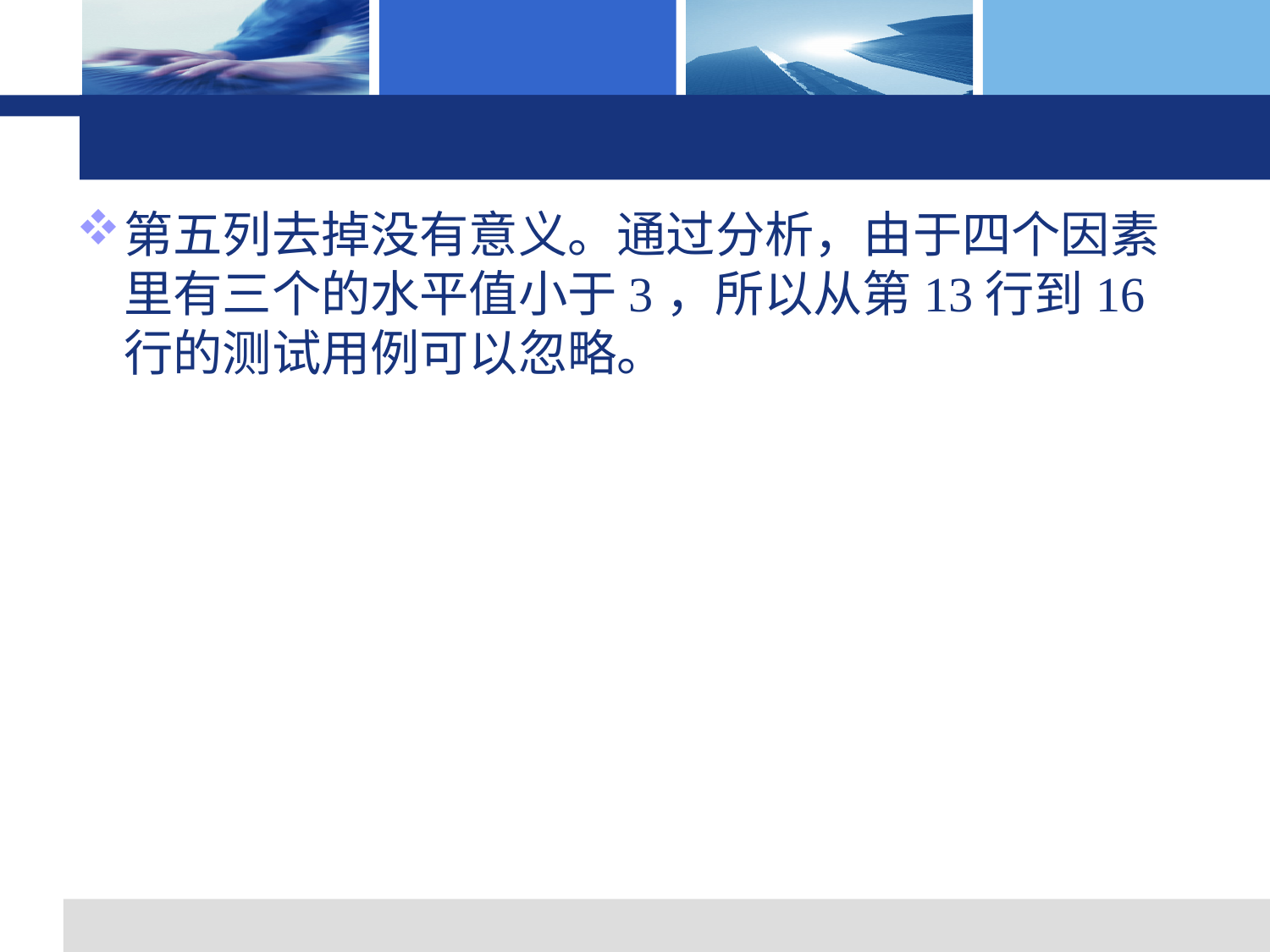

#
第五列去掉没有意义。通过分析，由于四个因素里有三个的水平值小于3，所以从第13行到16行的测试用例可以忽略。